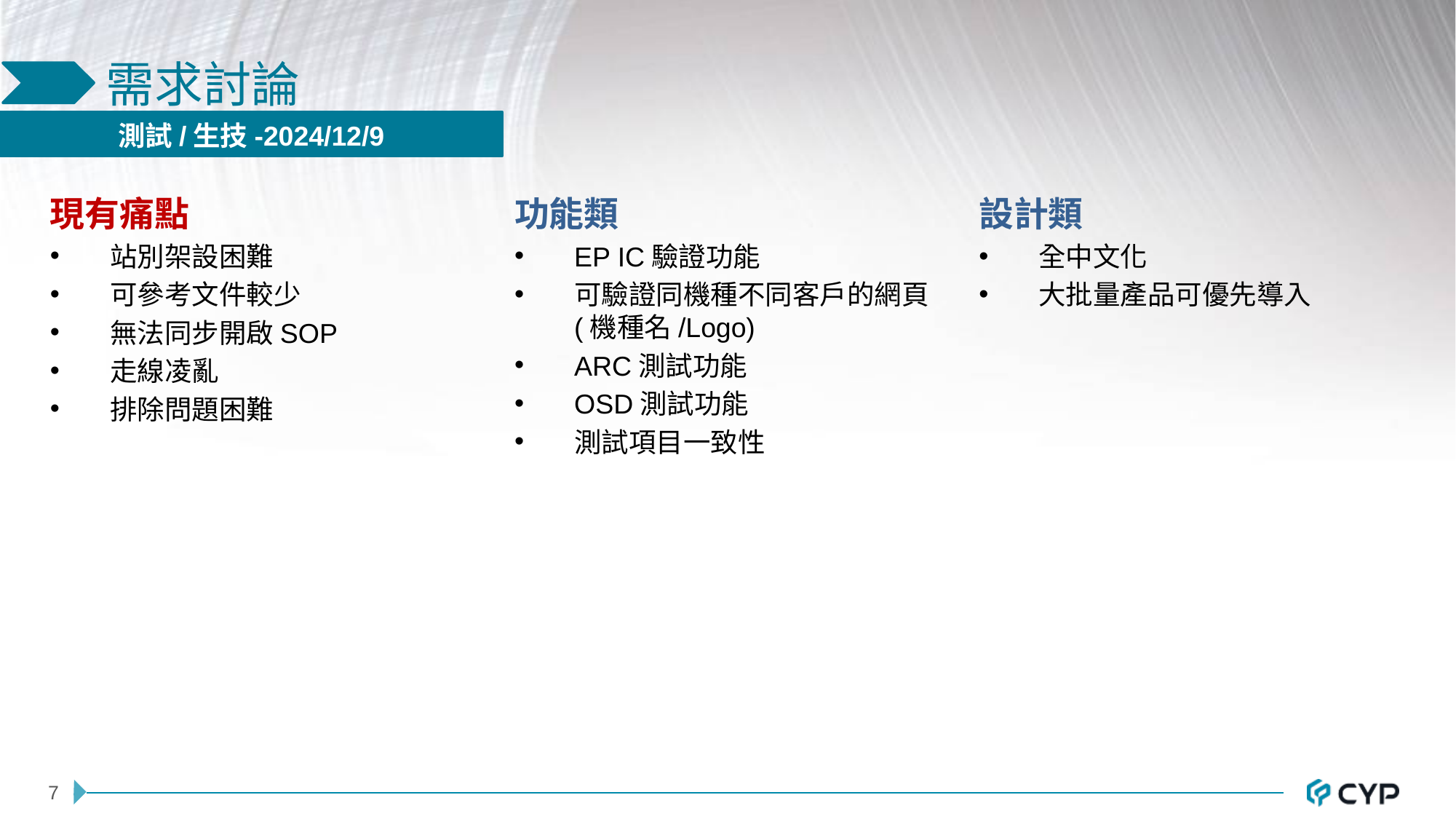

# 需求討論
測試/生技-2024/12/9
現有痛點
站別架設困難
可參考文件較少
無法同步開啟SOP
走線凌亂
排除問題困難
設計類
全中文化
大批量產品可優先導入

功能類
EP IC驗證功能
可驗證同機種不同客戶的網頁(機種名/Logo)
ARC測試功能
OSD測試功能
測試項目一致性